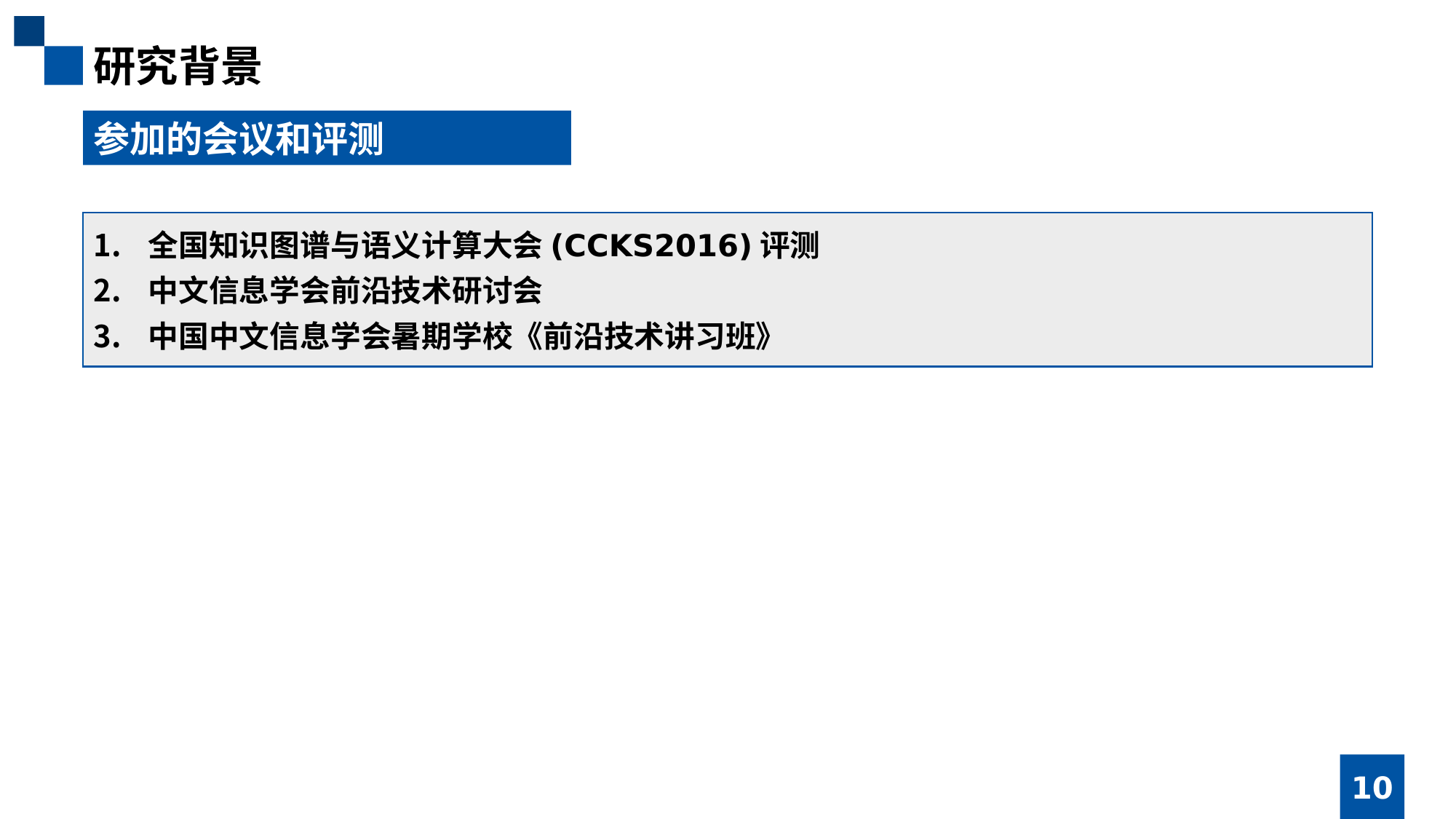

研究背景
参加的会议和评测
全国知识图谱与语义计算大会(CCKS2016)评测
中文信息学会前沿技术研讨会
中国中文信息学会暑期学校《前沿技术讲习班》

10